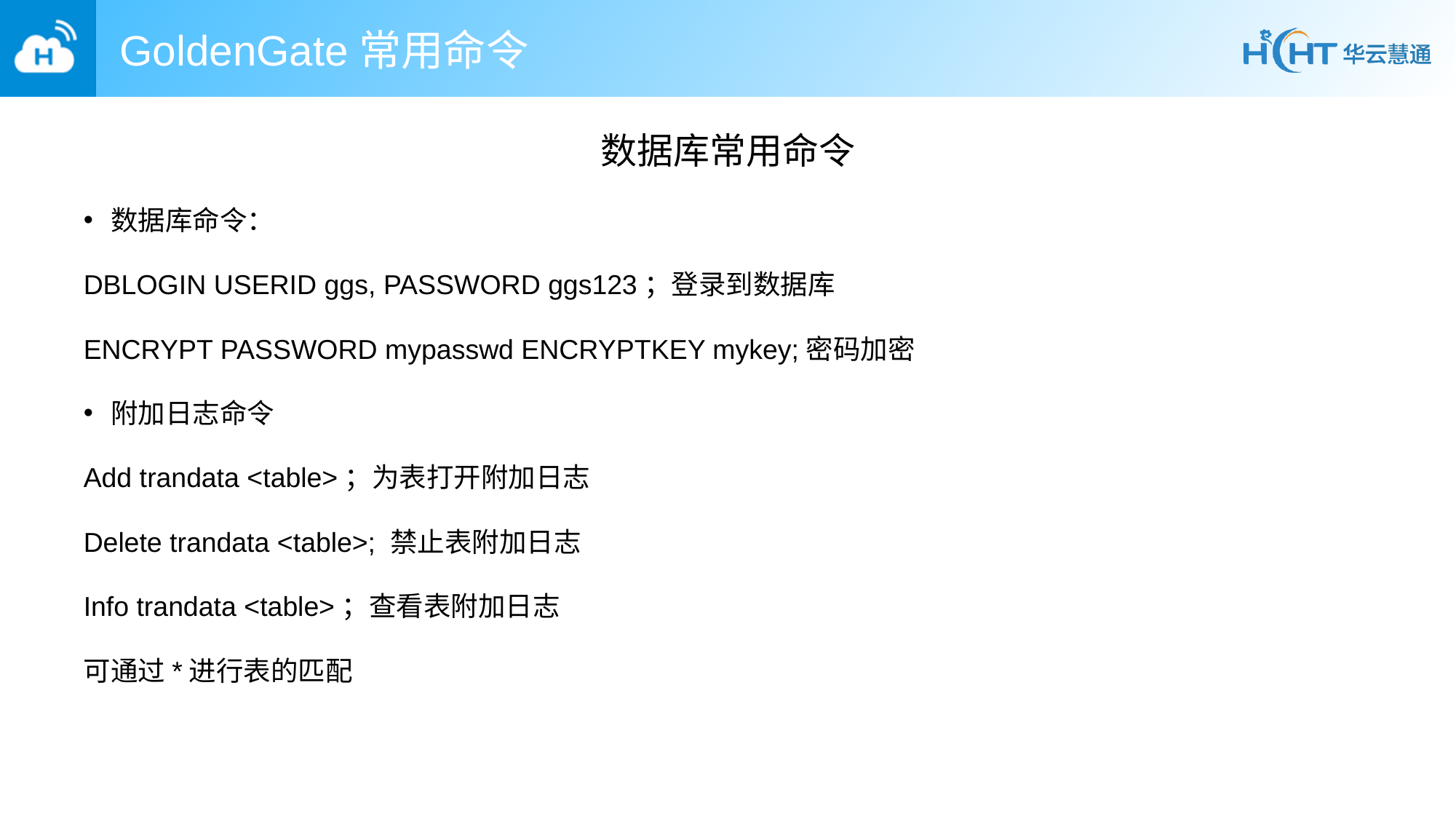

# GoldenGate常用命令
数据库常用命令
数据库命令：
DBLOGIN USERID ggs, PASSWORD ggs123；登录到数据库
ENCRYPT PASSWORD mypasswd ENCRYPTKEY mykey;密码加密
附加日志命令
Add trandata <table>；为表打开附加日志
Delete trandata <table>; 禁止表附加日志
Info trandata <table>；查看表附加日志
可通过*进行表的匹配